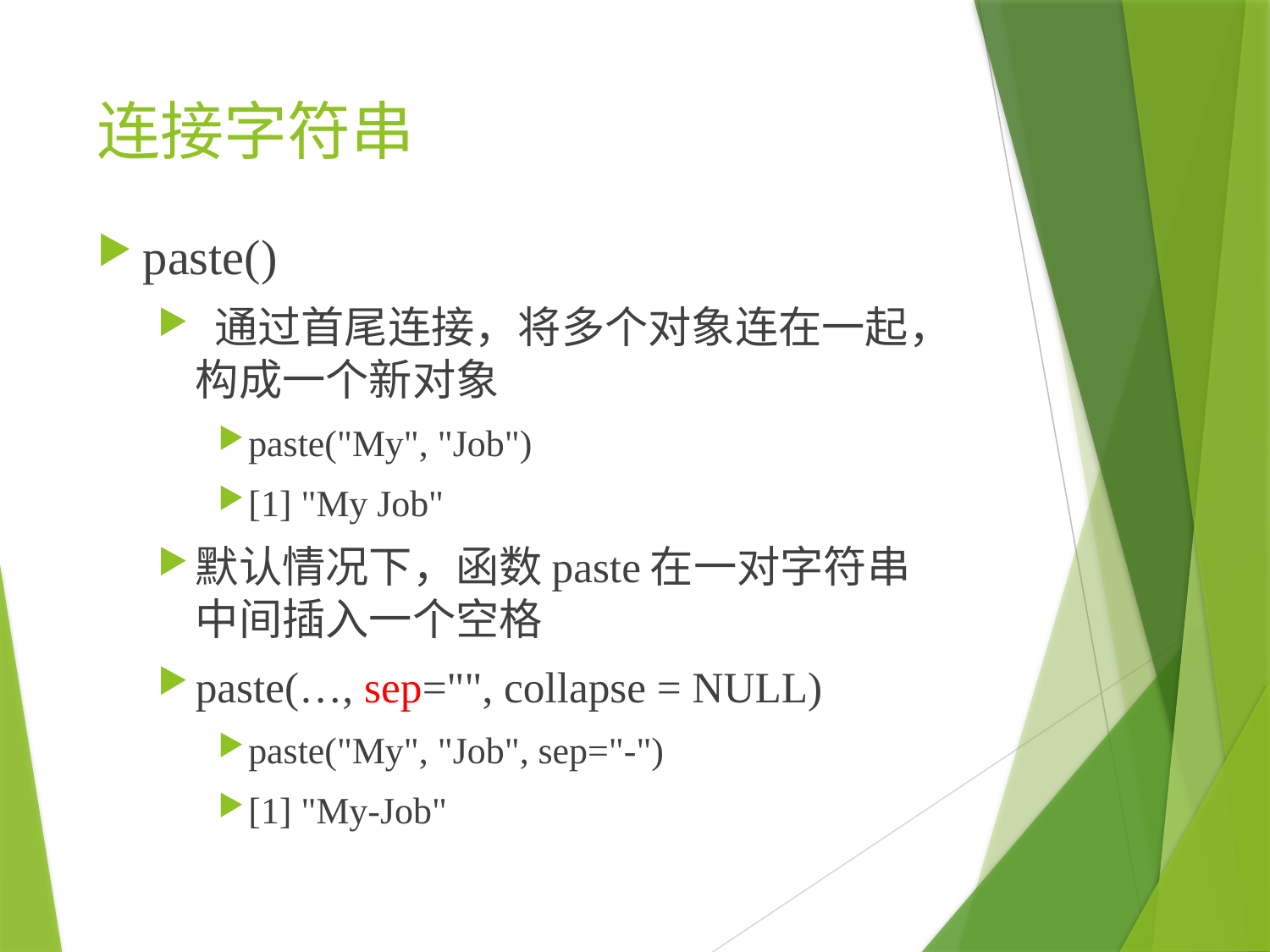

# 连接字符串
paste()
 通过首尾连接，将多个对象连在一起，构成一个新对象
paste("My", "Job")
[1] "My Job"
默认情况下，函数paste在一对字符串中间插入一个空格
paste(…, sep="", collapse = NULL)
paste("My", "Job", sep="-")
[1] "My-Job"